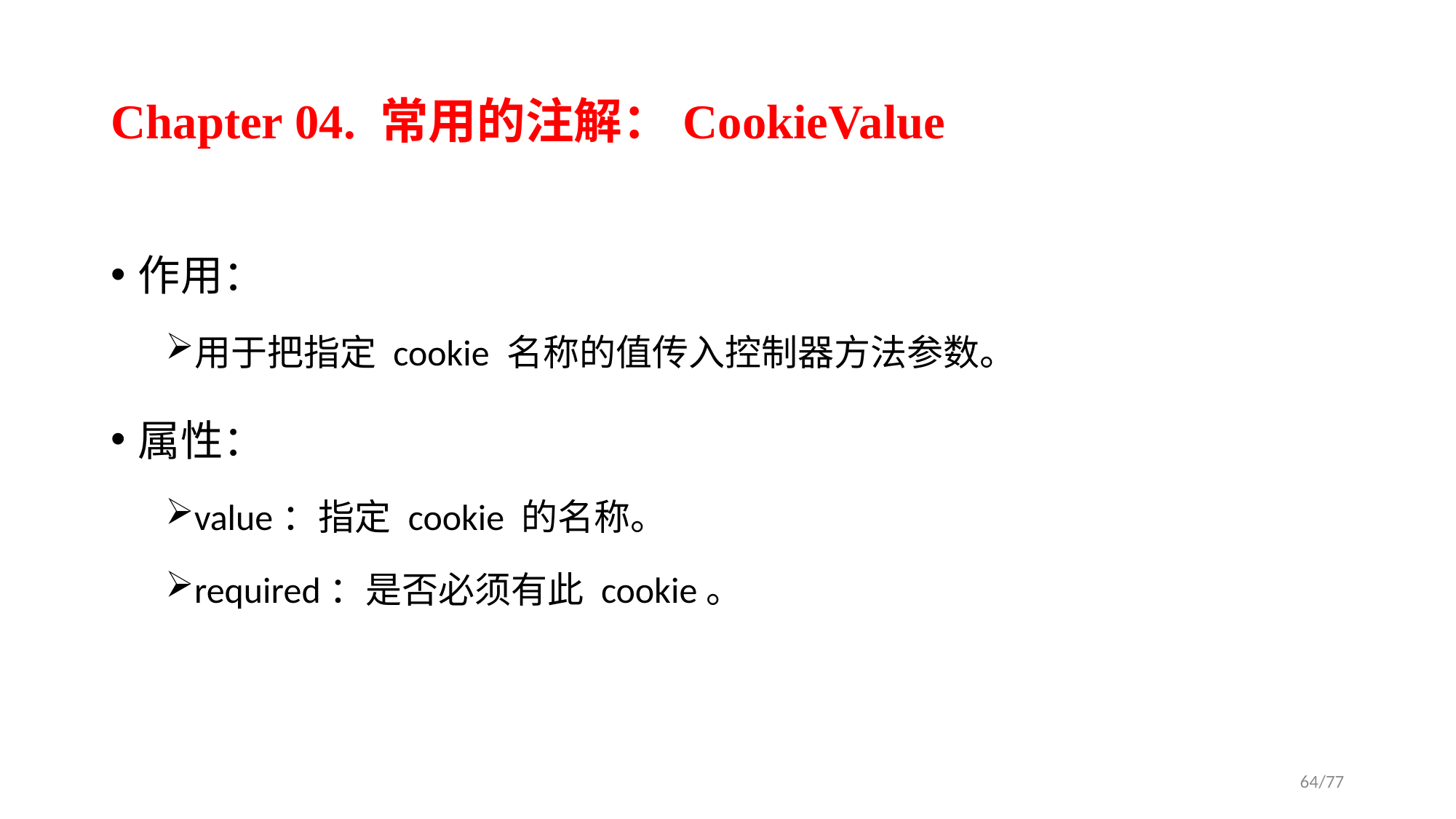

# Chapter 04. 常用的注解：CookieValue
作用：
用于把指定 cookie 名称的值传入控制器方法参数。
属性：
value：指定 cookie 的名称。
required：是否必须有此 cookie。
64